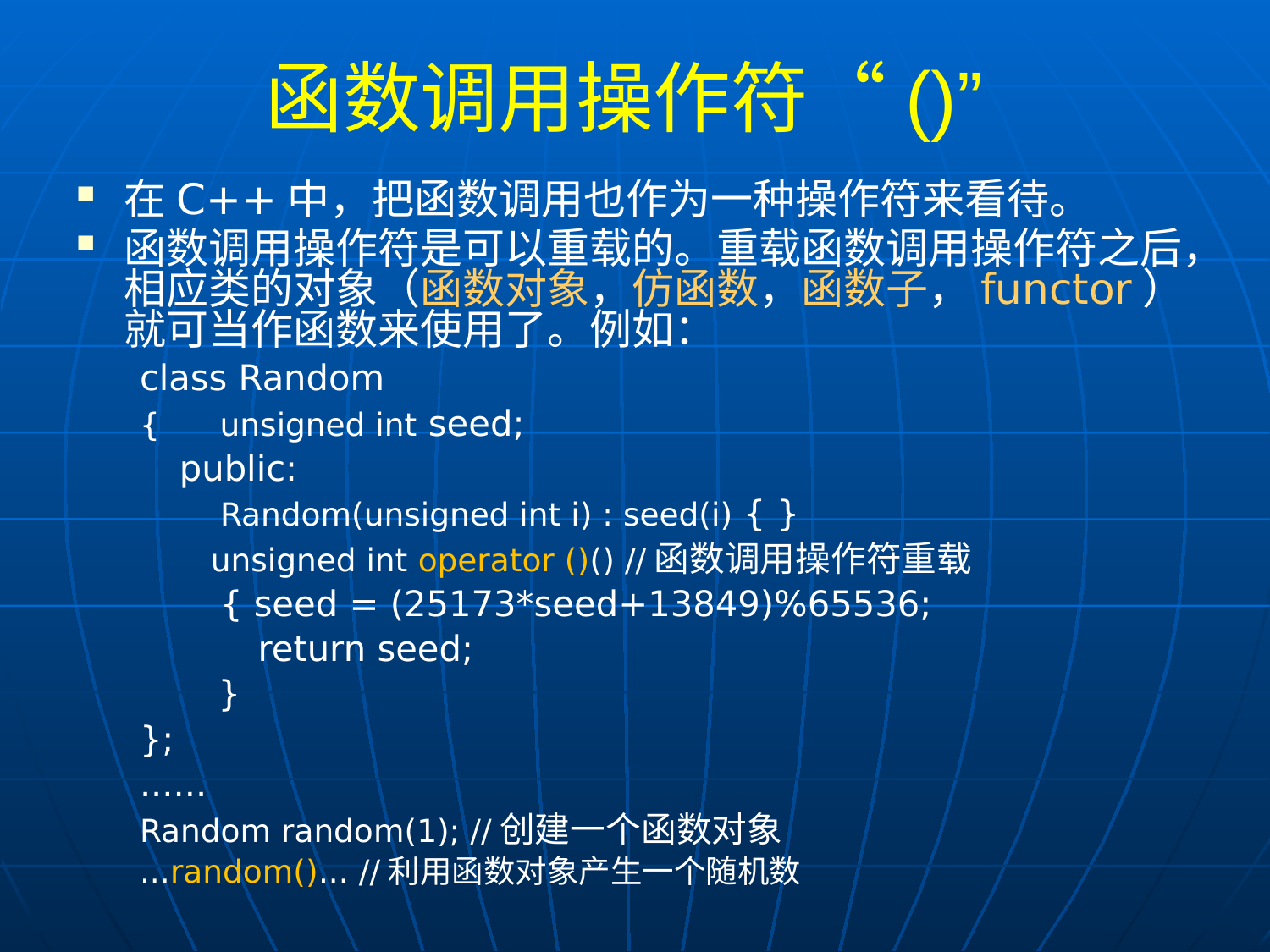

# 函数调用操作符“()”
在C++中，把函数调用也作为一种操作符来看待。
函数调用操作符是可以重载的。重载函数调用操作符之后，相应类的对象（函数对象，仿函数，函数子，functor）就可当作函数来使用了。例如：
class Random
{	    unsigned int seed;
	public:
   	    Random(unsigned int i) : seed(i) { }
       unsigned int operator ()() //函数调用操作符重载
   	    { seed = (25173*seed+13849)%65536;
	       return seed;
       }
};
......
Random random(1); //创建一个函数对象
...random()... //利用函数对象产生一个随机数